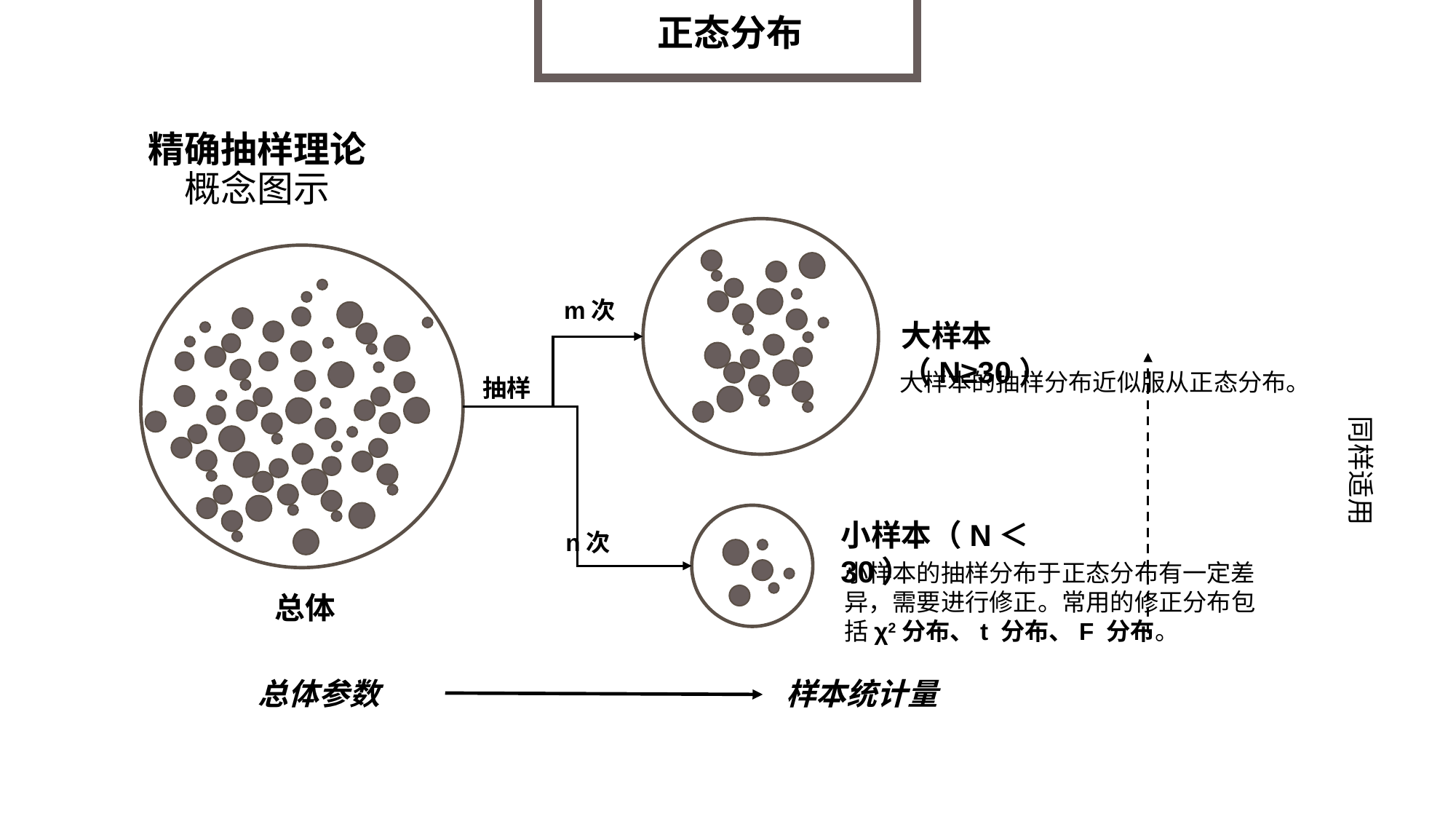

正态分布
精确抽样理论
概念图示

m次
大样本（N≥30）
大样本的抽样分布近似服从正态分布。
抽样
同样适用

小样本（N＜30）
n次
小样本的抽样分布于正态分布有一定差异，需要进行修正。常用的修正分布包括χ2分布、t 分布、F 分布。
总体
总体参数
样本统计量